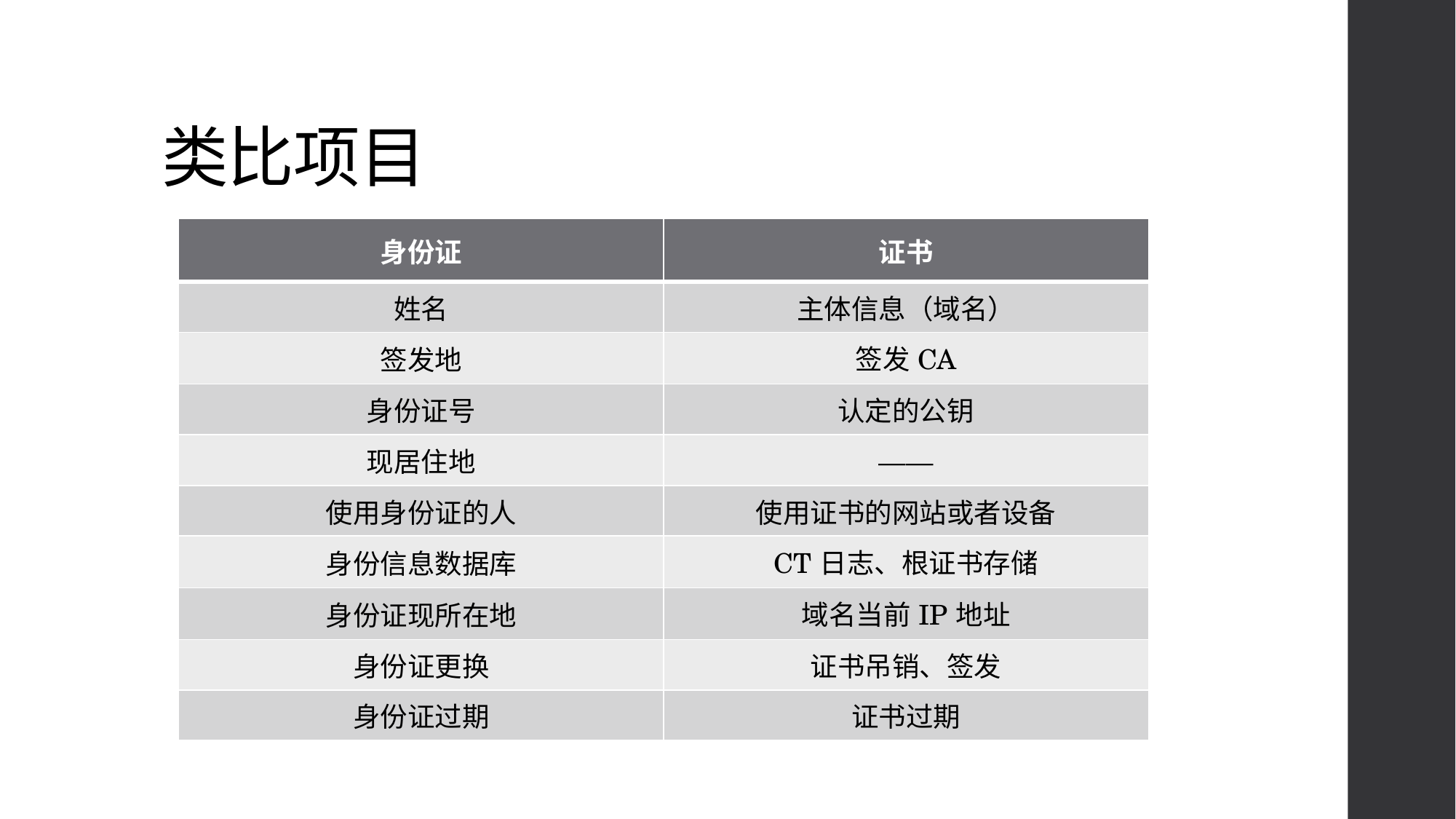

# 类比项目

| 身份证 | 证书 |
| --- | --- |
| 姓名 | 主体信息（域名） |
| 签发地 | 签发CA |
| 身份证号 | 认定的公钥 |
| 现居住地 | —— |
| 使用身份证的人 | 使用证书的网站或者设备 |
| 身份信息数据库 | CT日志、根证书存储 |
| 身份证现所在地 | 域名当前IP地址 |
| 身份证更换 | 证书吊销、签发 |
| 身份证过期 | 证书过期 |